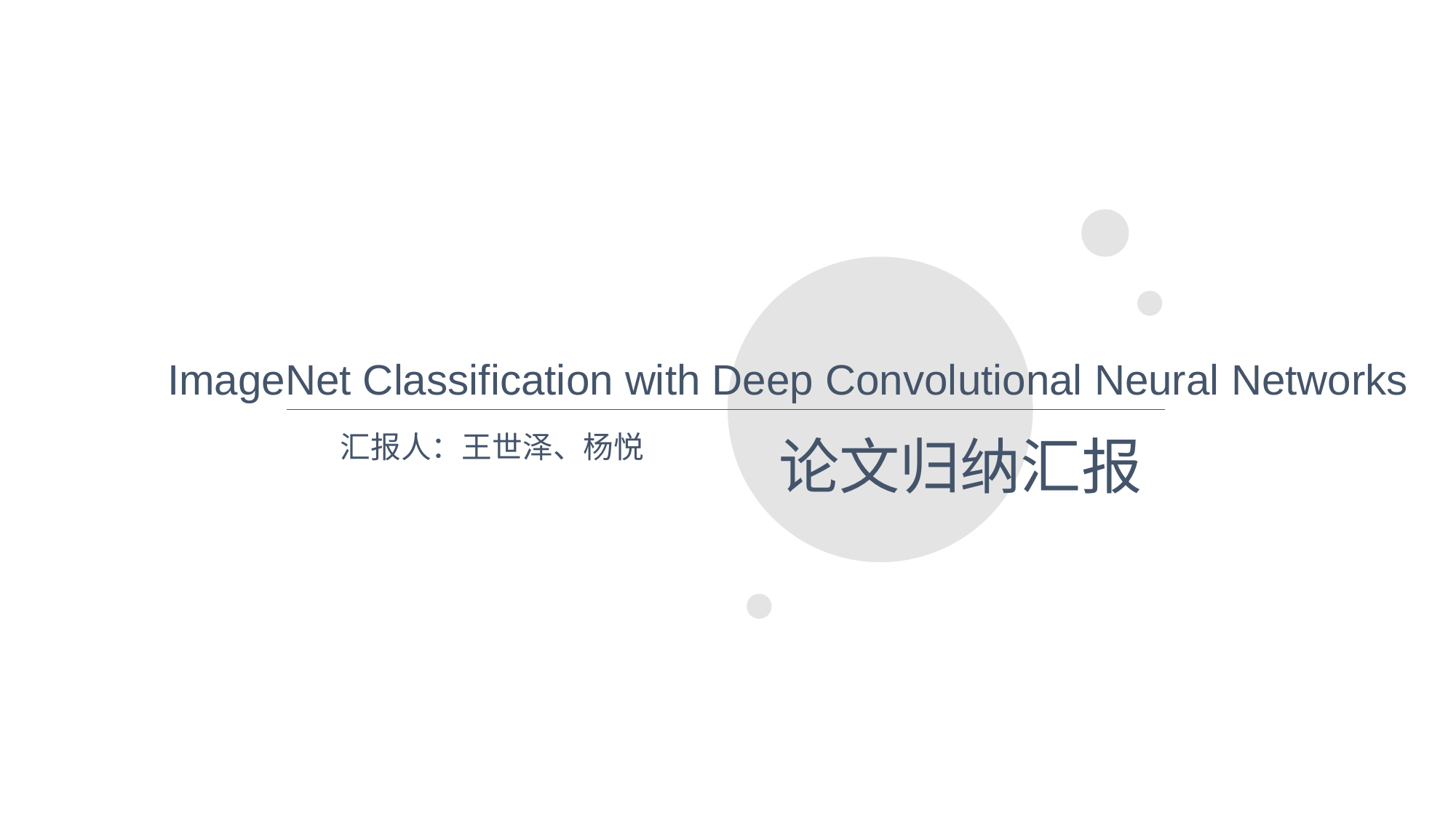

ImageNet Classification with Deep Convolutional Neural Networks
论文归纳汇报
汇报人：王世泽、杨悦